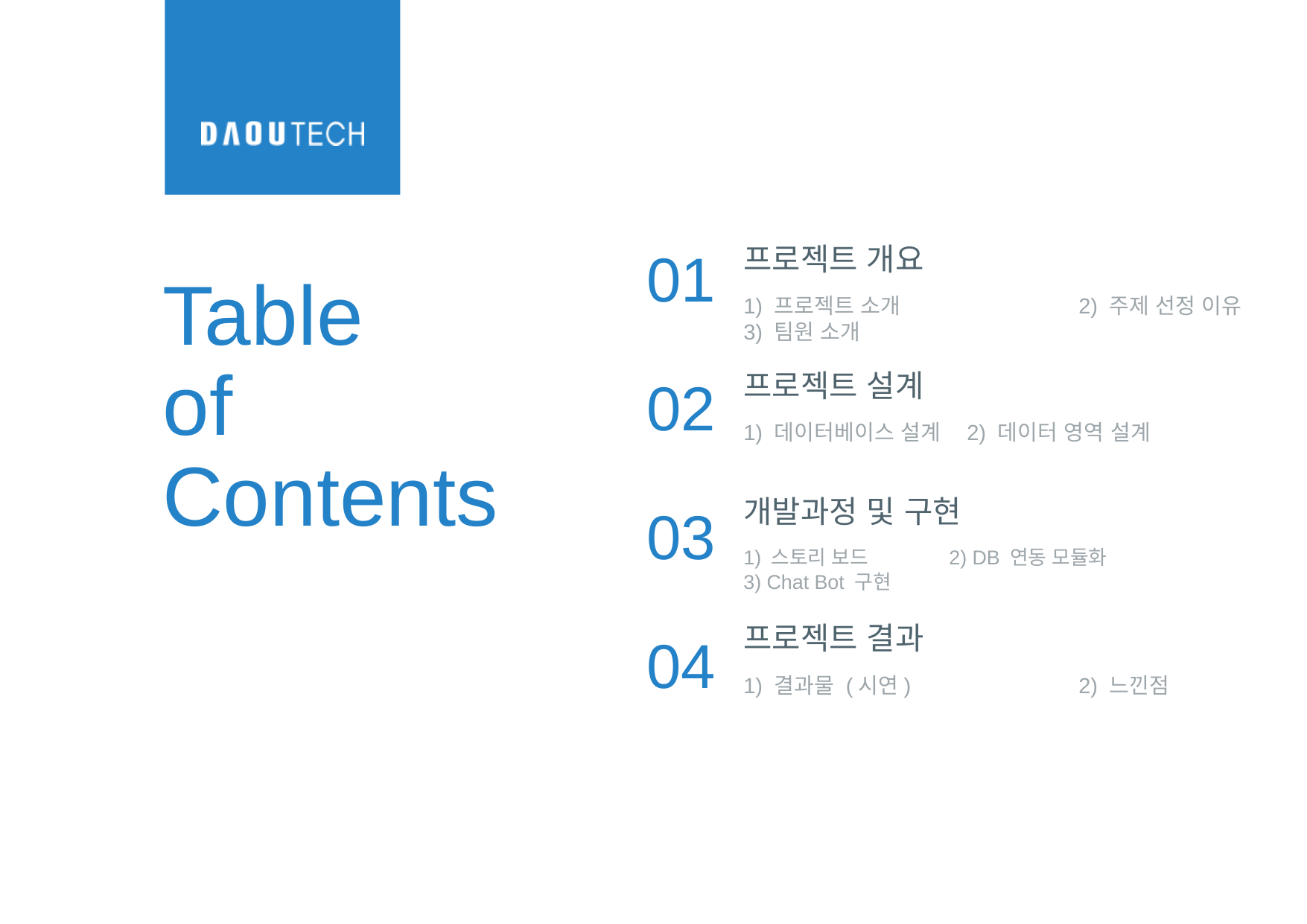

01
02
03
04
# Table of Contents
프로젝트 개요
1) 프로젝트 소개		2) 주제 선정 이유
3) 팀원 소개
프로젝트 설계
1) 데이터베이스 설계	2) 데이터 영역 설계
개발과정 및 구현
1) 스토리 보드			2) DB 연동 모듈화
3) Chat Bot 구현
프로젝트 결과
1) 결과물 (시연)		2) 느낀점